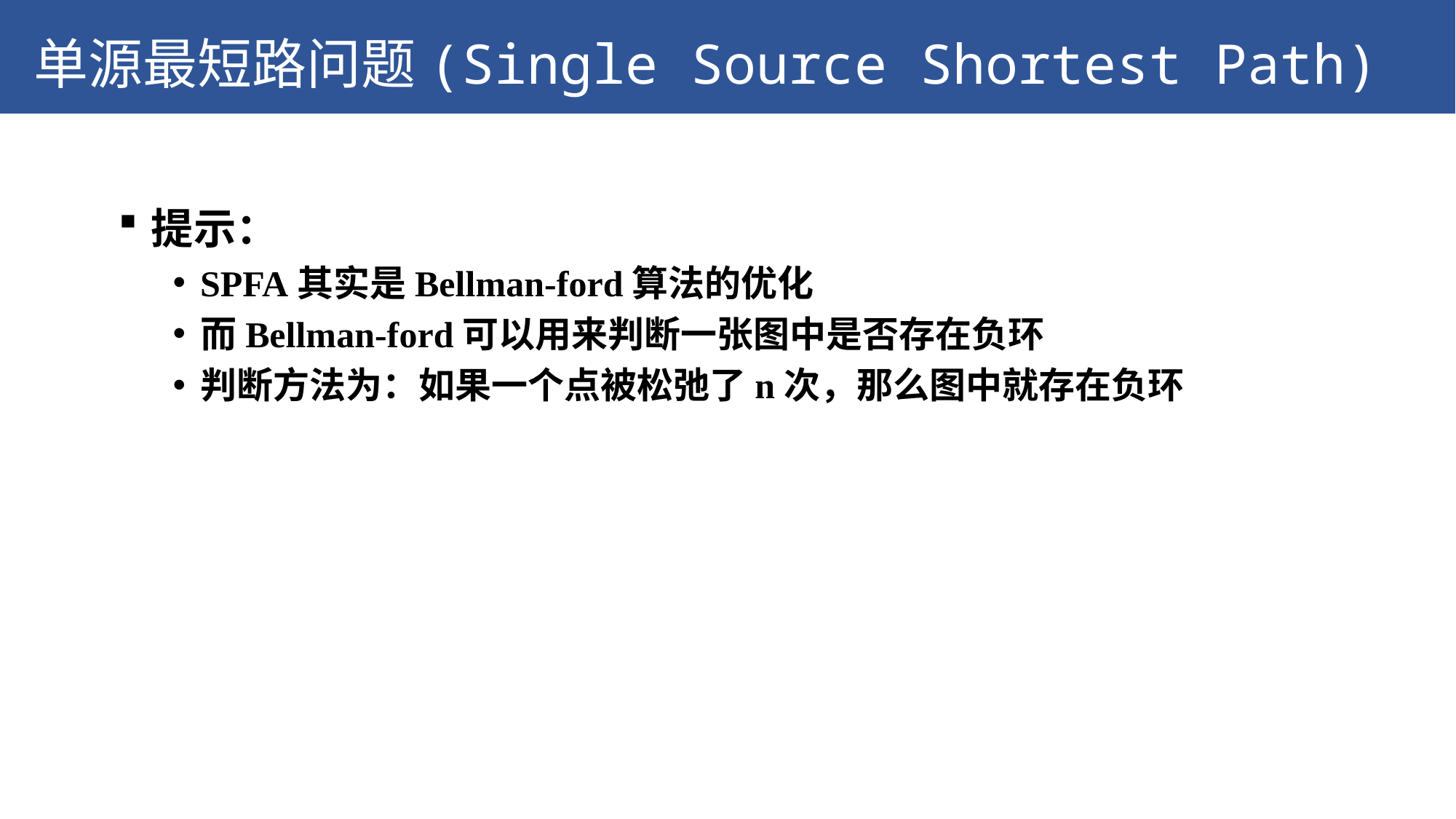

单源最短路问题(Single Source Shortest Path)
提示：
SPFA其实是Bellman-ford算法的优化
而Bellman-ford可以用来判断一张图中是否存在负环
判断方法为：如果一个点被松弛了n次，那么图中就存在负环